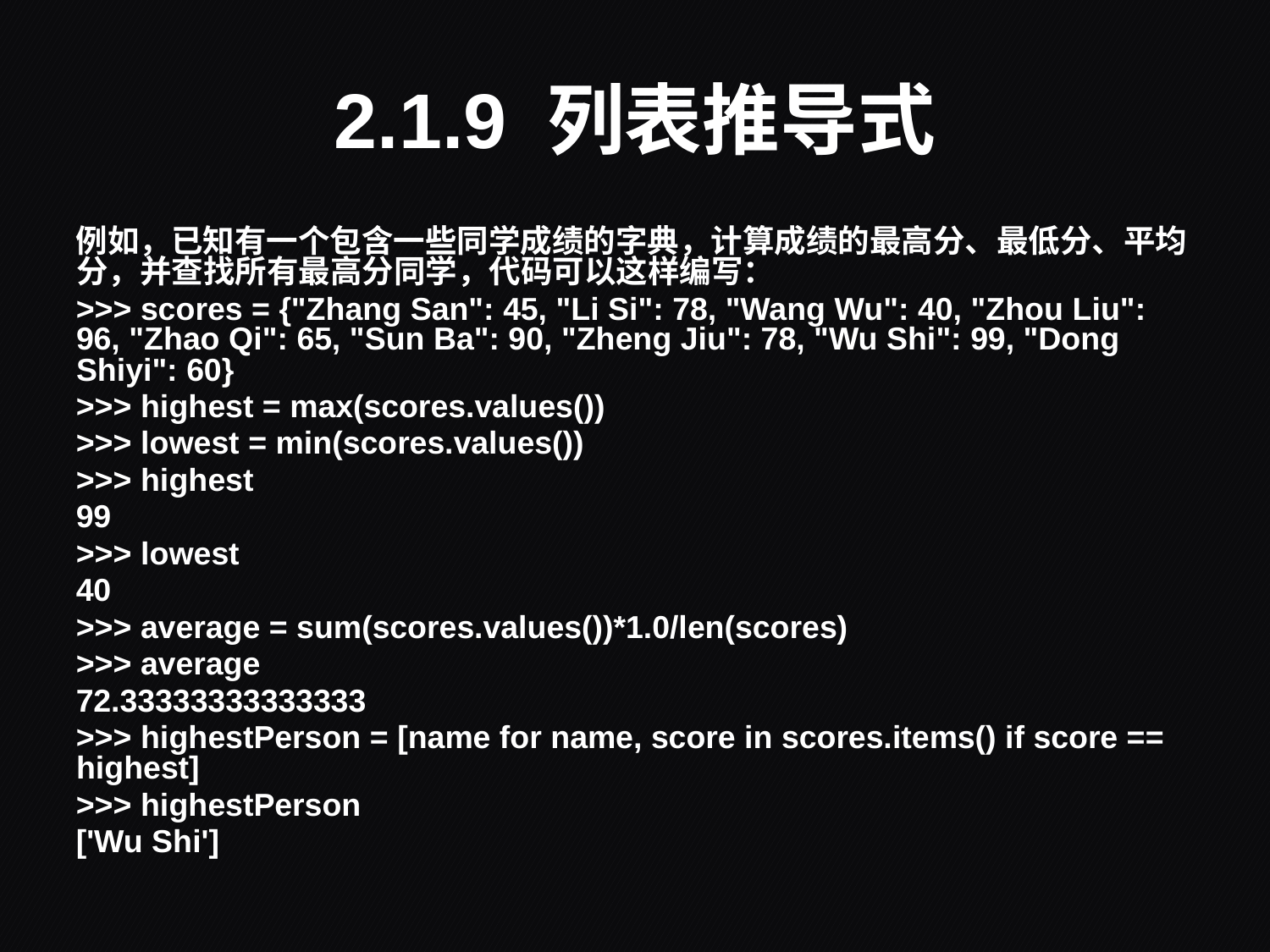

# 2.1.9 列表推导式
例如，已知有一个包含一些同学成绩的字典，计算成绩的最高分、最低分、平均分，并查找所有最高分同学，代码可以这样编写：
>>> scores = {"Zhang San": 45, "Li Si": 78, "Wang Wu": 40, "Zhou Liu": 96, "Zhao Qi": 65, "Sun Ba": 90, "Zheng Jiu": 78, "Wu Shi": 99, "Dong Shiyi": 60}
>>> highest = max(scores.values())
>>> lowest = min(scores.values())
>>> highest
99
>>> lowest
40
>>> average = sum(scores.values())*1.0/len(scores)
>>> average
72.33333333333333
>>> highestPerson = [name for name, score in scores.items() if score == highest]
>>> highestPerson
['Wu Shi']